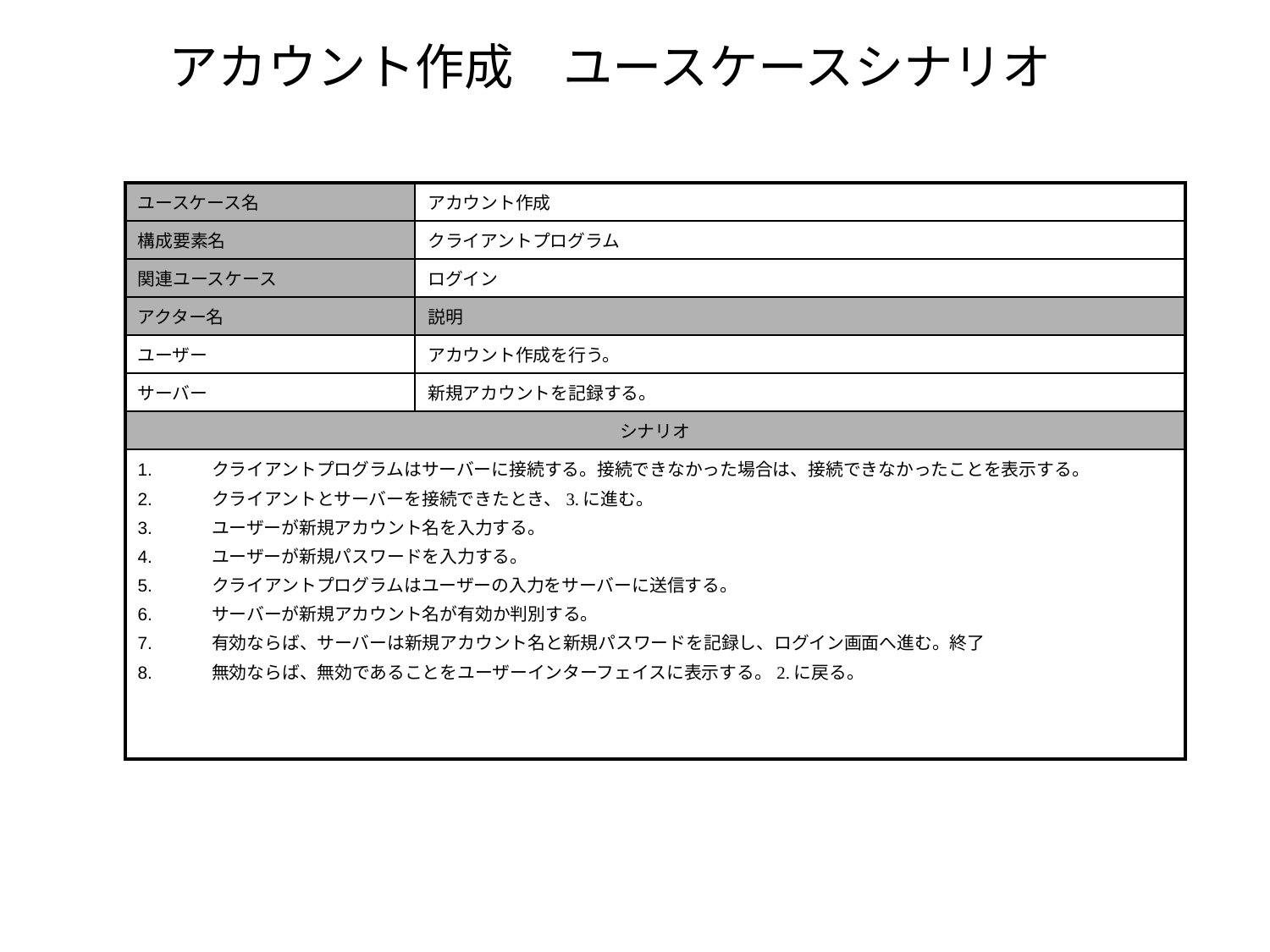

アカウント作成　ユースケースシナリオ
| ユースケース名 | アカウント作成 |
| --- | --- |
| 構成要素名 | クライアントプログラム |
| 関連ユースケース | ログイン |
| アクター名 | 説明 |
| ユーザー | アカウント作成を行う。 |
| サーバー | 新規アカウントを記録する。 |
| シナリオ |  |
| クライアントプログラムはサーバーに接続する。接続できなかった場合は、接続できなかったことを表示する。 クライアントとサーバーを接続できたとき、3.に進む。 ユーザーが新規アカウント名を入力する。 ユーザーが新規パスワードを入力する。 クライアントプログラムはユーザーの入力をサーバーに送信する。 サーバーが新規アカウント名が有効か判別する。 有効ならば、サーバーは新規アカウント名と新規パスワードを記録し、ログイン画面へ進む。終了 無効ならば、無効であることをユーザーインターフェイスに表示する。2.に戻る。 |  |